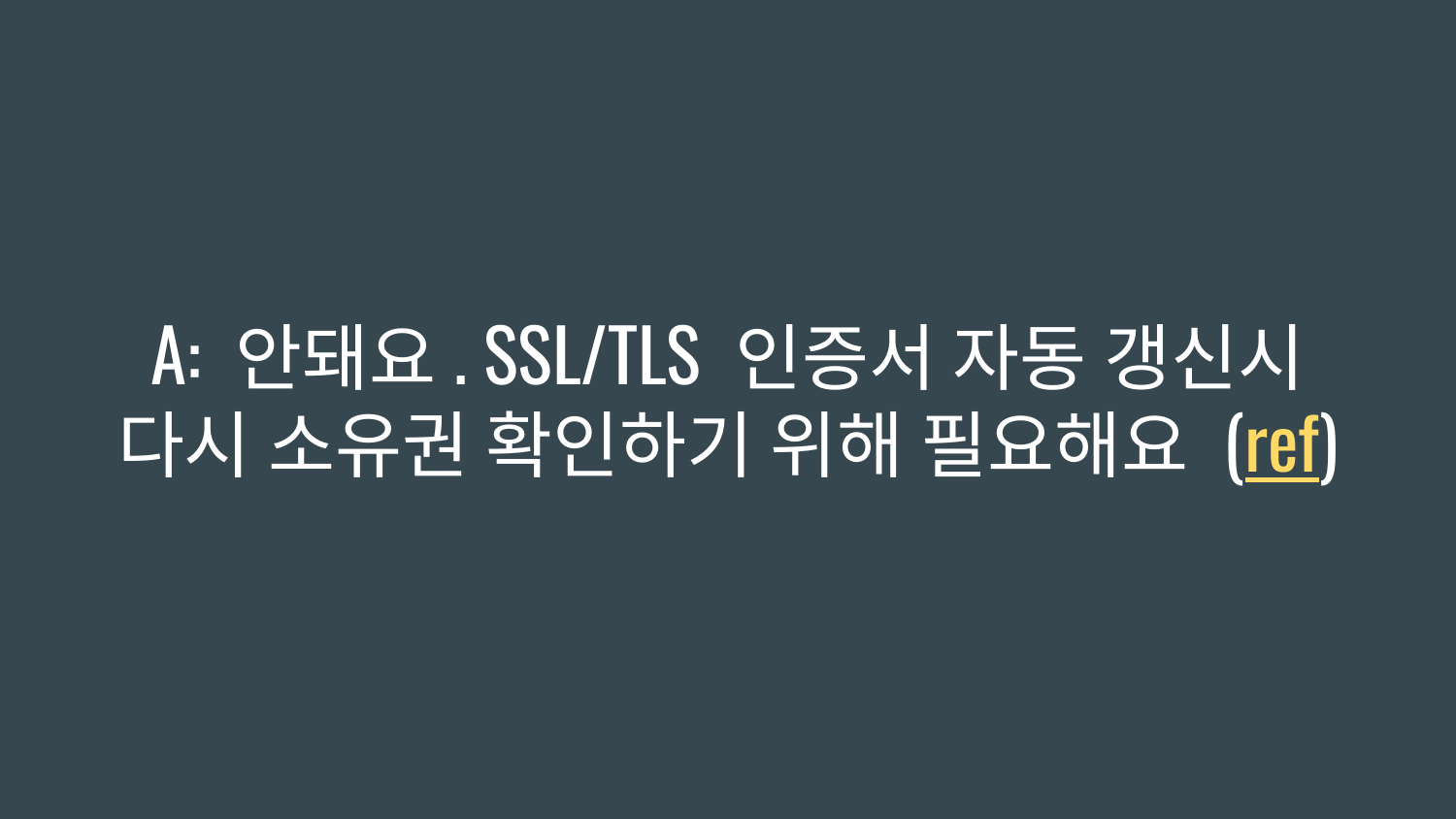

# A: 안돼요. SSL/TLS 인증서 자동 갱신시 다시 소유권 확인하기 위해 필요해요 (ref)